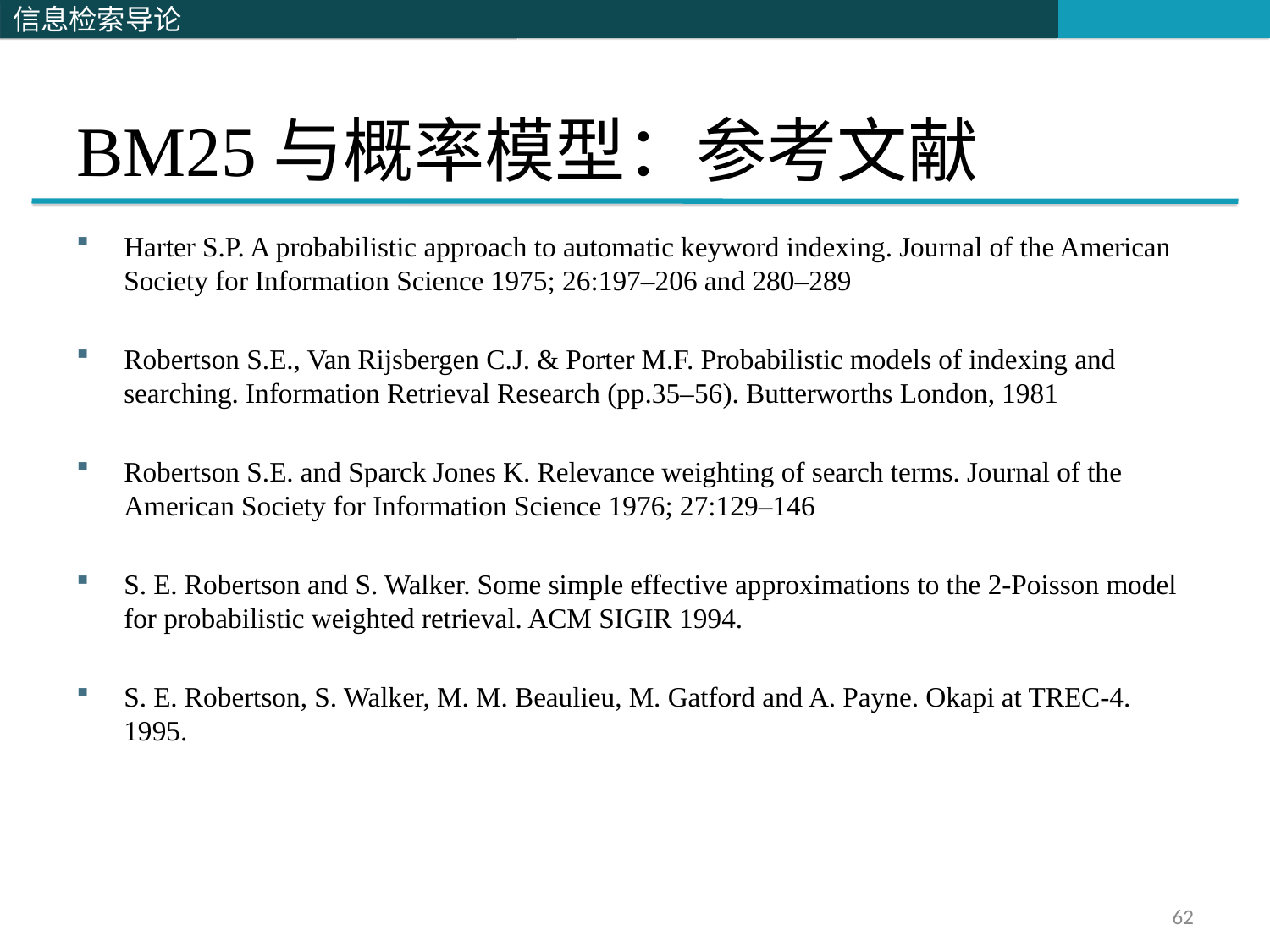

# BM25与概率模型：参考文献
Harter S.P. A probabilistic approach to automatic keyword indexing. Journal of the American Society for Information Science 1975; 26:197–206 and 280–289

Robertson S.E., Van Rijsbergen C.J. & Porter M.F. Probabilistic models of indexing and  searching. Information Retrieval Research (pp.35–56). Butterworths London, 1981

Robertson S.E. and Sparck Jones K. Relevance weighting of search terms. Journal of the American Society for Information Science 1976; 27:129–146

S. E. Robertson and S. Walker. Some simple effective approximations to the 2-Poisson model for probabilistic weighted retrieval. ACM SIGIR 1994.

S. E. Robertson, S. Walker, M. M. Beaulieu, M. Gatford and A. Payne. Okapi at TREC-4. 1995.
62